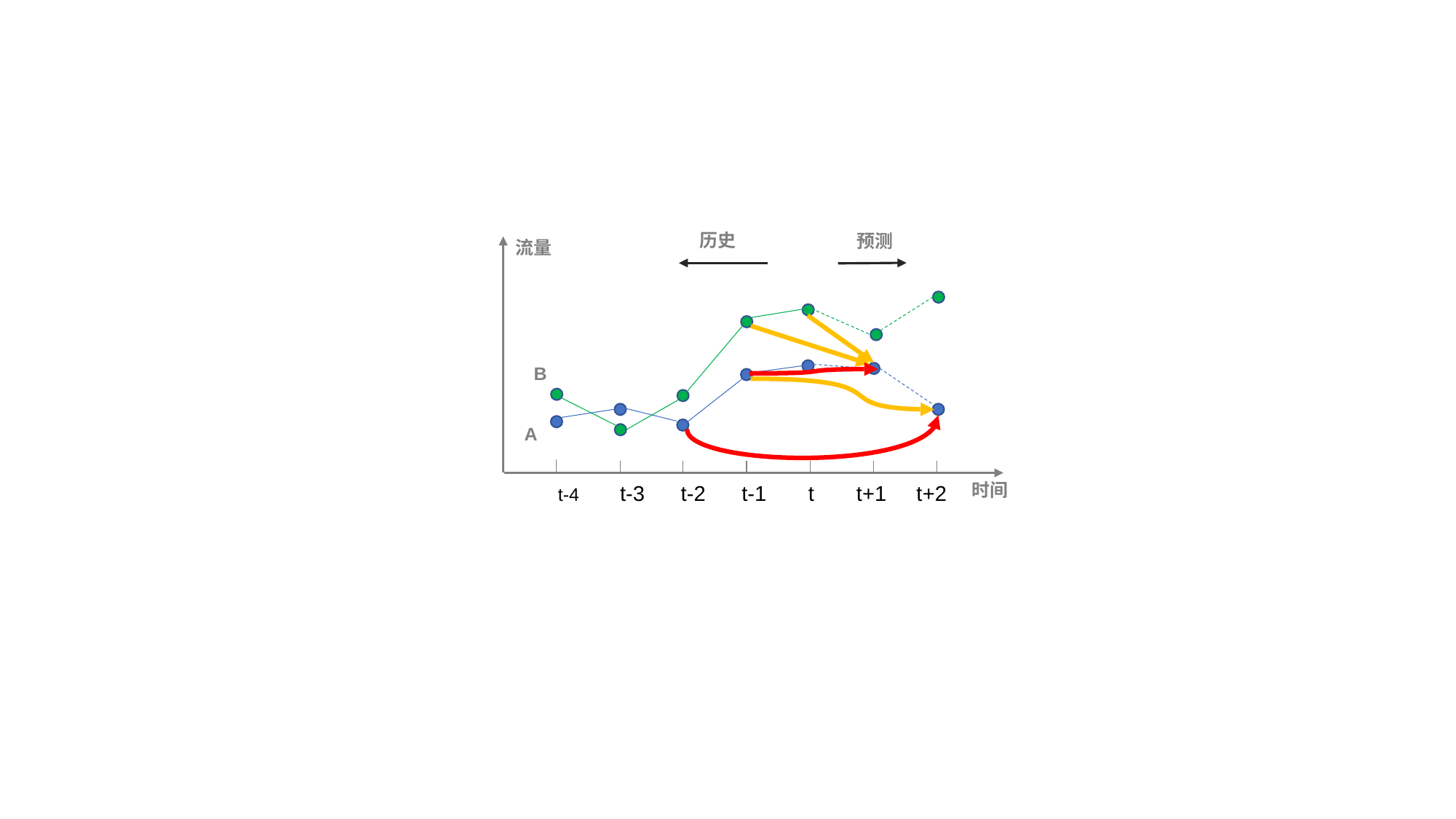

历史
预测
流量

B

A

时间
t-4        t-3      t-2      t-1       t       t+1     t+2